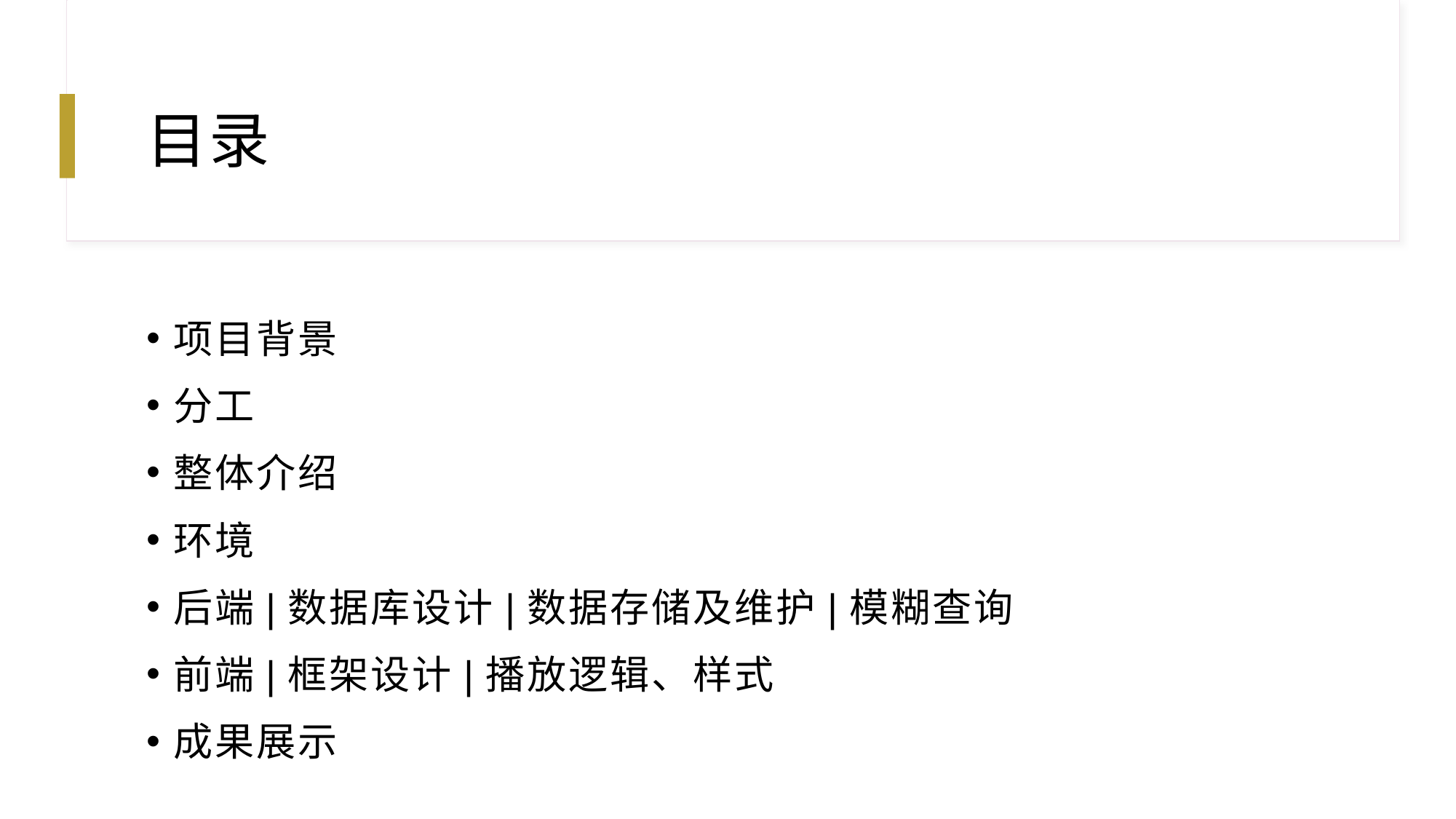

# 目录
项目背景
分工
整体介绍
环境
后端|数据库设计|数据存储及维护|模糊查询
前端|框架设计|播放逻辑、样式
成果展示